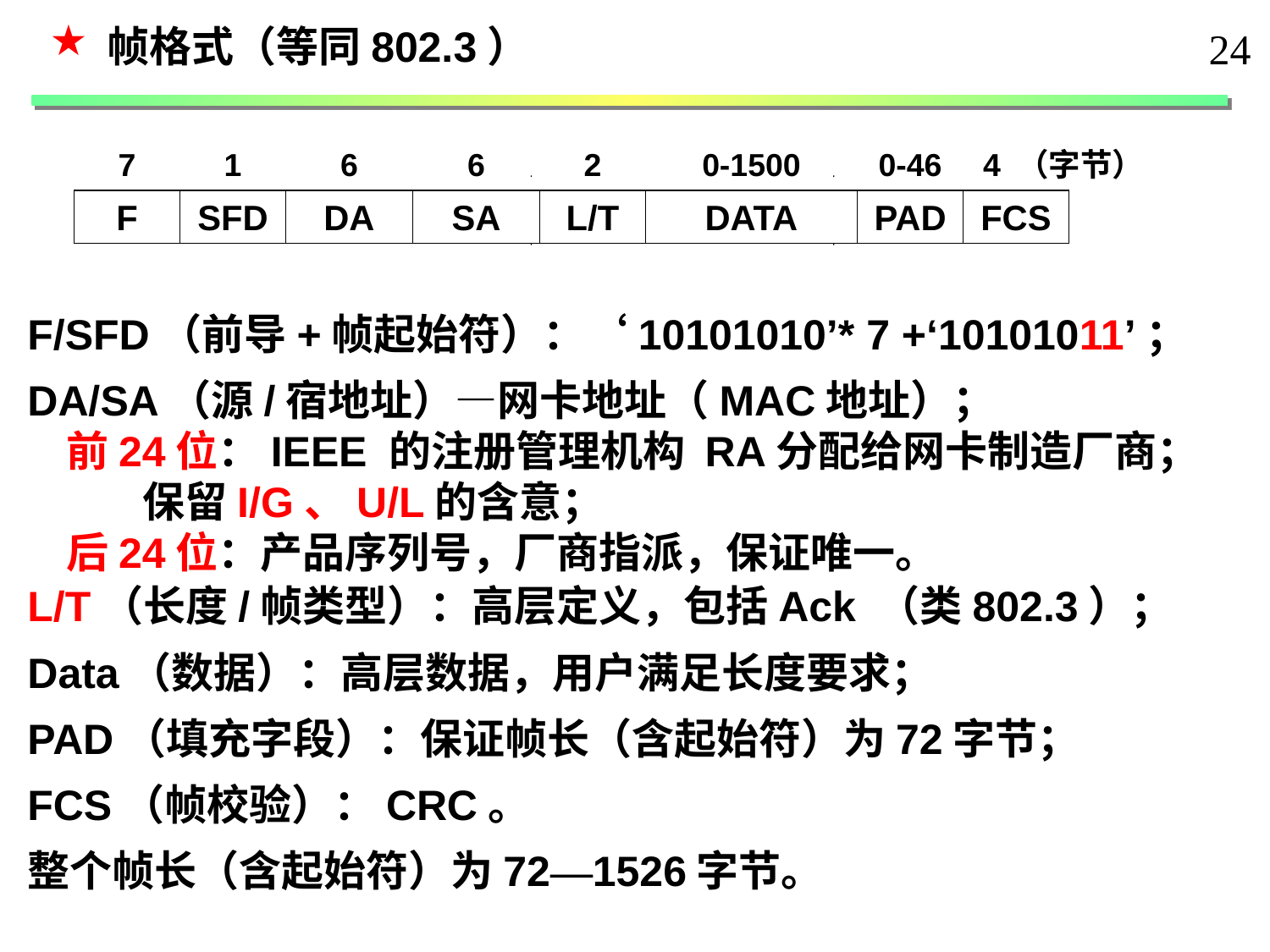

帧格式（等同802.3）
24

7
1
6
6
2
0-1500
0-46
4 （字节）

F
SFD
DA
SA
L/T
DATA
PAD
FCS

F/SFD（前导+帧起始符）：‘10101010’* 7 +‘10101011’；
DA/SA（源/宿地址）—网卡地址（MAC地址）；
   前24位：IEEE 的注册管理机构 RA分配给网卡制造厂商；
           保留I/G、U/L的含意；
   后24位：产品序列号，厂商指派，保证唯一。
L/T（长度/帧类型）：高层定义，包括Ack （类802.3）；
Data（数据）：高层数据，用户满足长度要求；
PAD（填充字段）：保证帧长（含起始符）为72字节；
FCS（帧校验）：CRC。
整个帧长（含起始符）为72—1526字节。